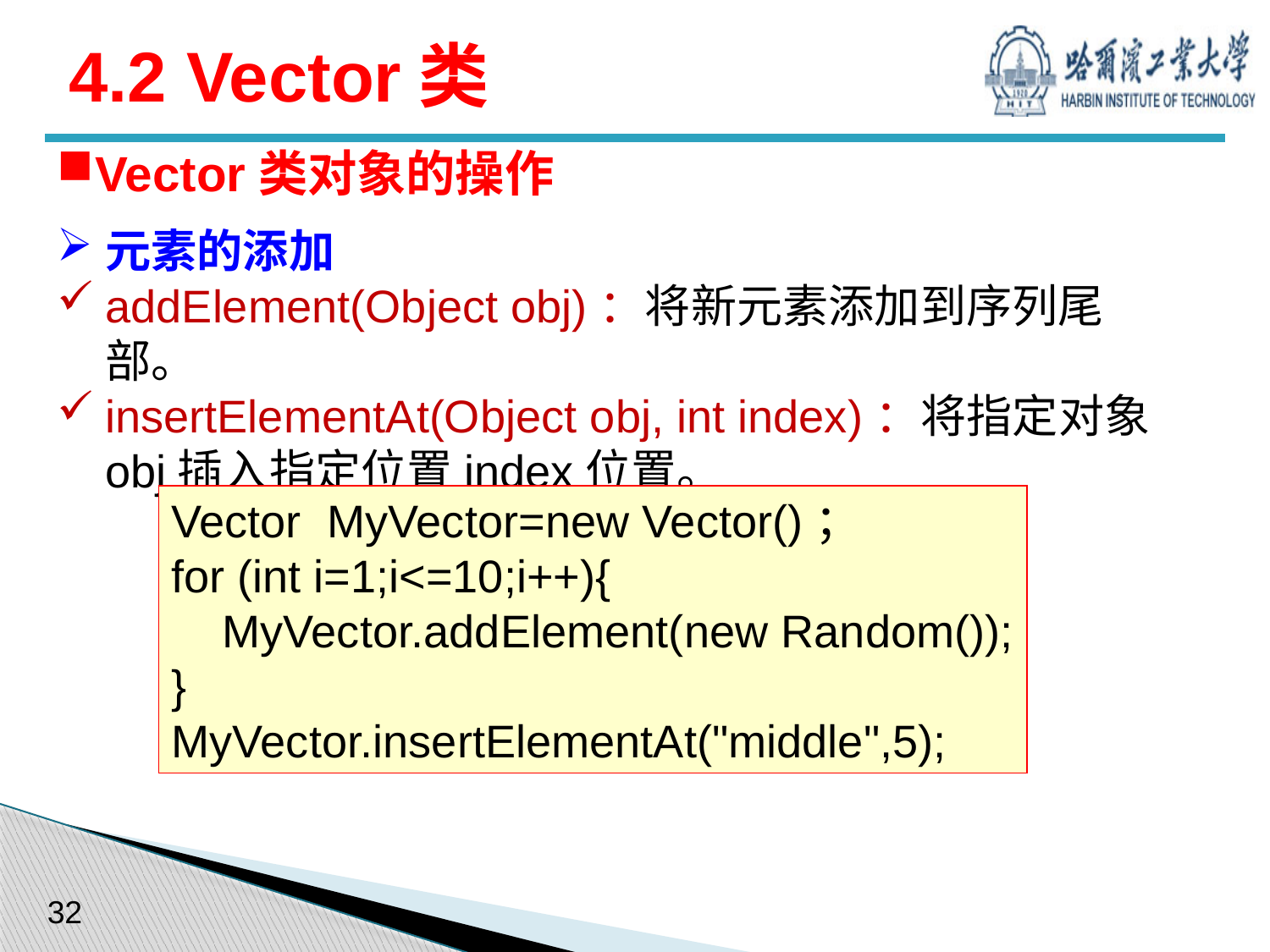

# 4.2 Vector类
Vector类对象的操作
元素的添加
addElement(Object obj)：将新元素添加到序列尾部。
insertElementAt(Object obj, int index)：将指定对象obj插入指定位置index位置。
Vector  MyVector=new Vector()；
for (int i=1;i<=10;i++){
    MyVector.addElement(new Random());
}
MyVector.insertElementAt("middle",5);